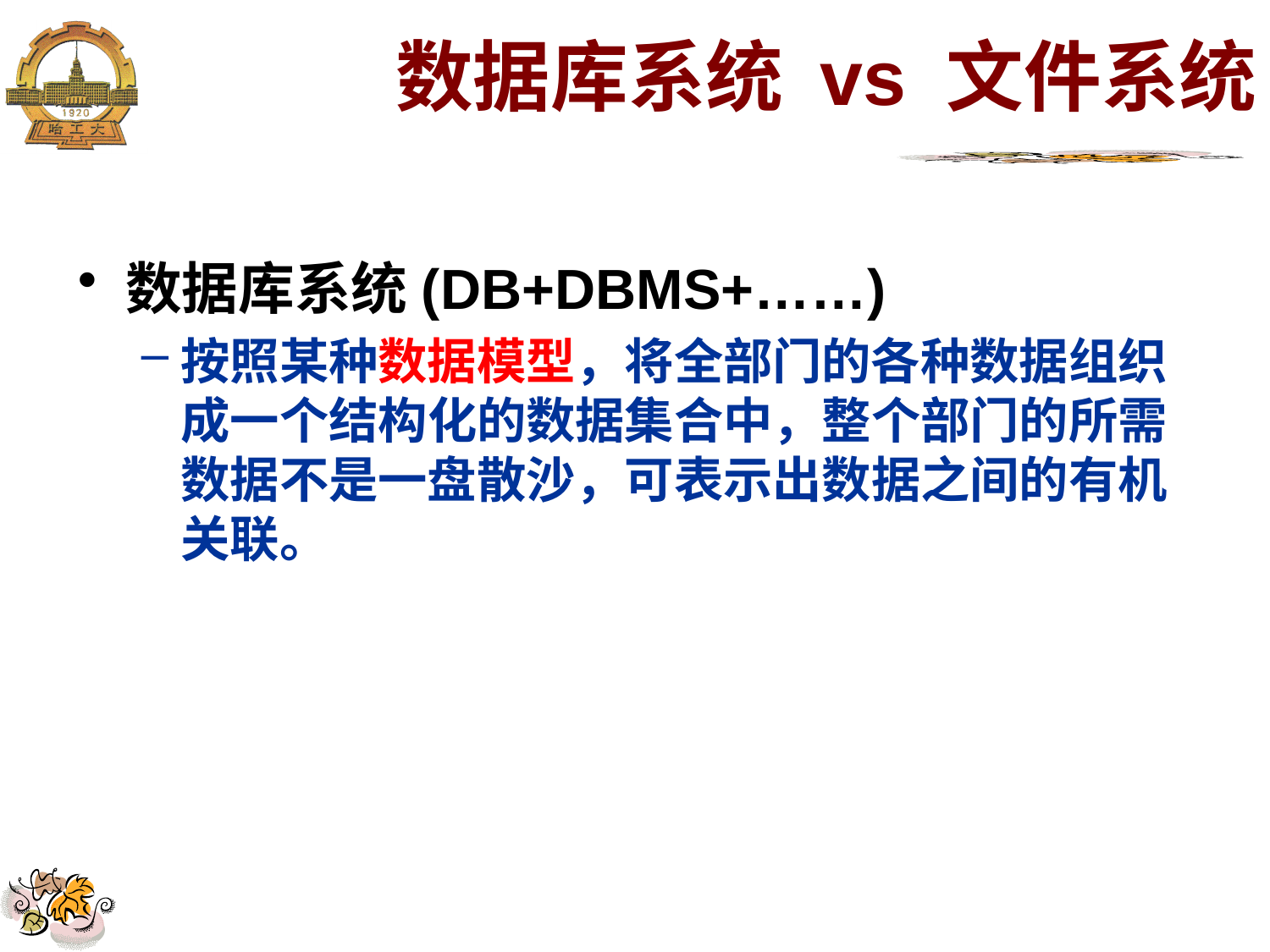

# 数据库系统 vs 文件系统
数据库系统(DB+DBMS+……)
按照某种数据模型，将全部门的各种数据组织成一个结构化的数据集合中，整个部门的所需数据不是一盘散沙，可表示出数据之间的有机关联。